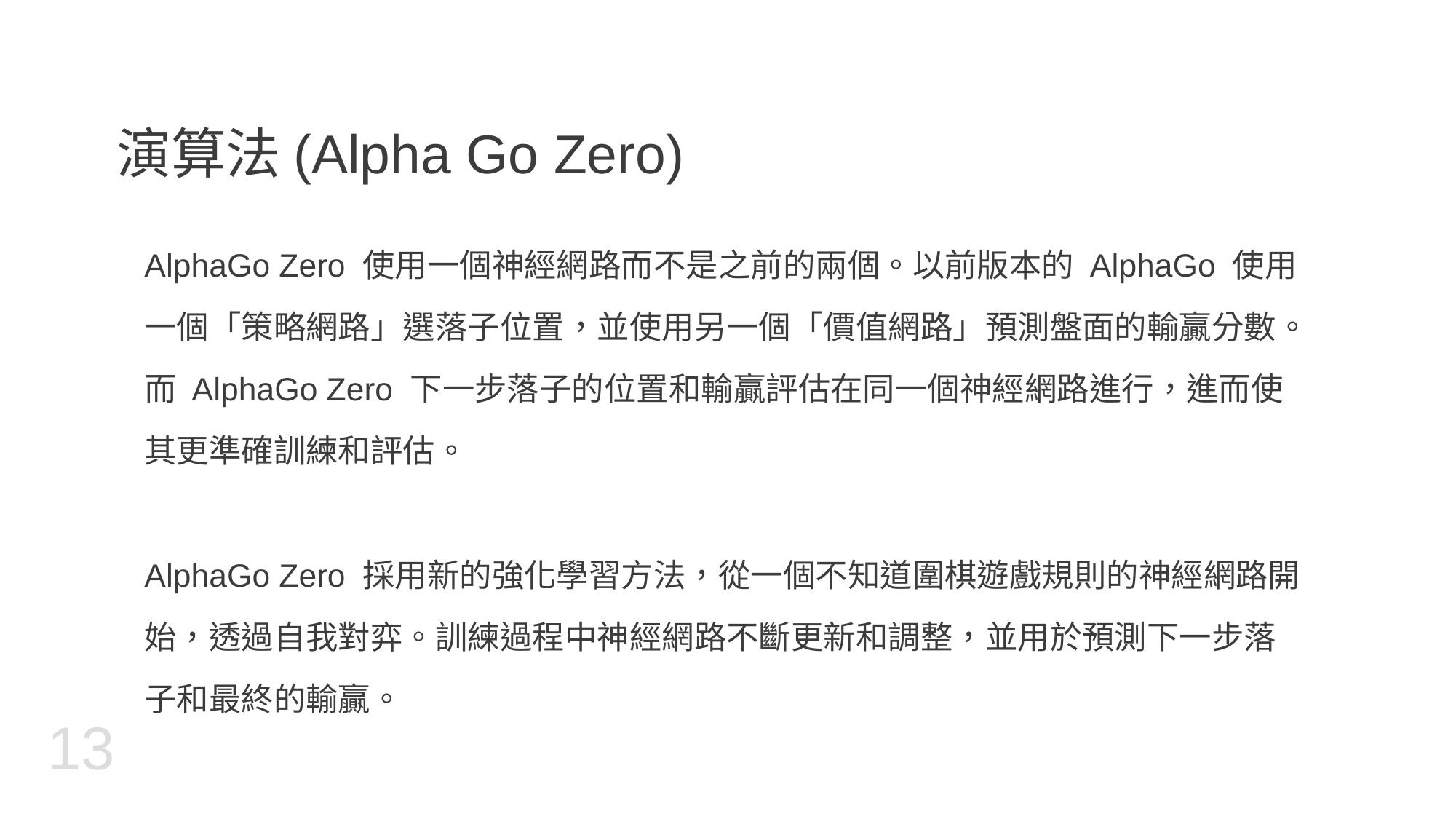

# 演算法(Alpha Go Zero)
AlphaGo Zero 使用一個神經網路而不是之前的兩個。以前版本的 AlphaGo 使用一個「策略網路」選落子位置，並使用另一個「價值網路」預測盤面的輸贏分數。而 AlphaGo Zero 下一步落子的位置和輸贏評估在同一個神經網路進行，進而使其更準確訓練和評估。

AlphaGo Zero 採用新的強化學習方法，從一個不知道圍棋遊戲規則的神經網路開始，透過自我對弈。訓練過程中神經網路不斷更新和調整，並用於預測下一步落子和最終的輸贏。
13